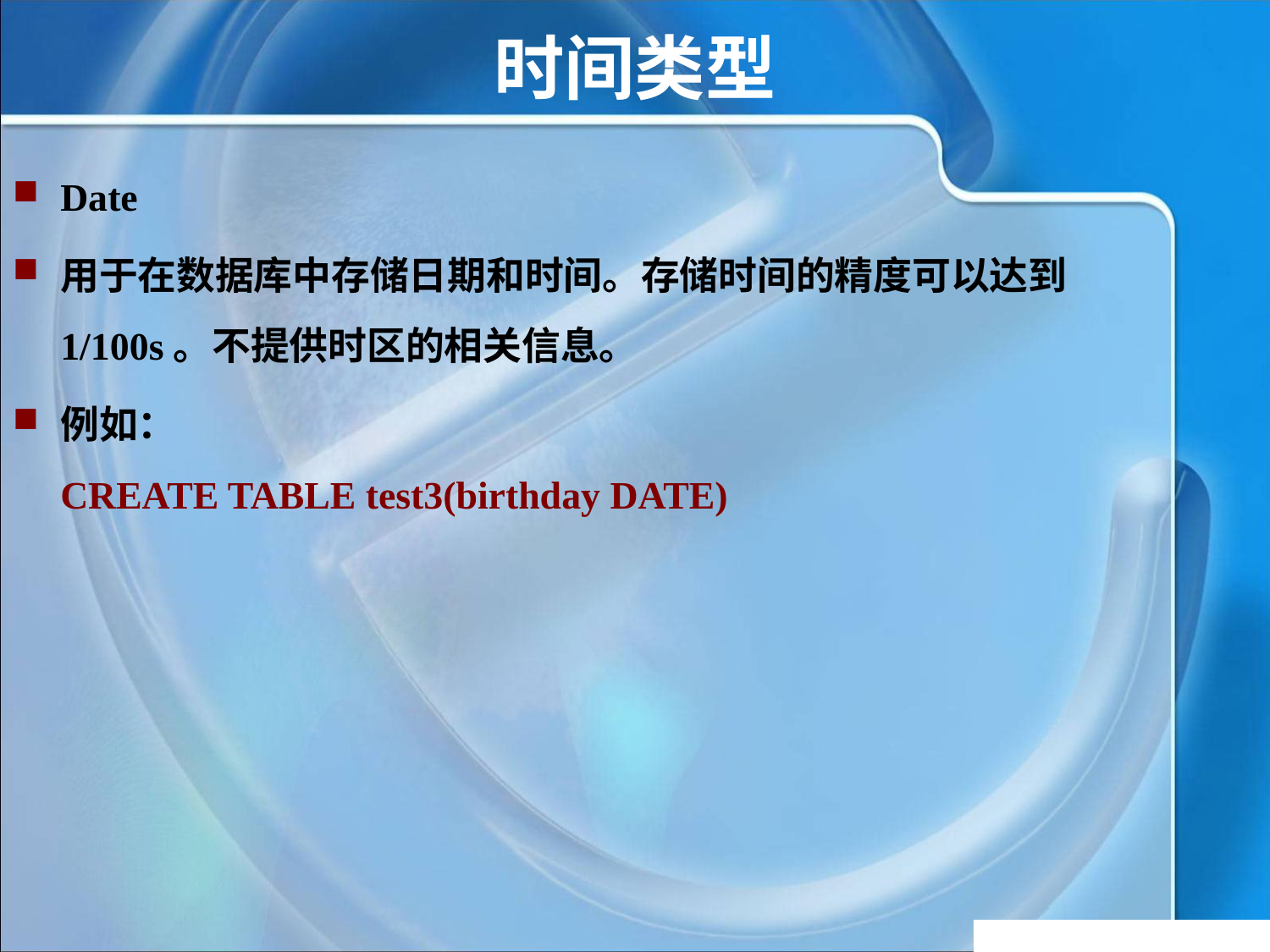

# 时间类型
Date
用于在数据库中存储日期和时间。存储时间的精度可以达到 1/100s。不提供时区的相关信息。
例如：
CREATE TABLE test3(birthday DATE)
16